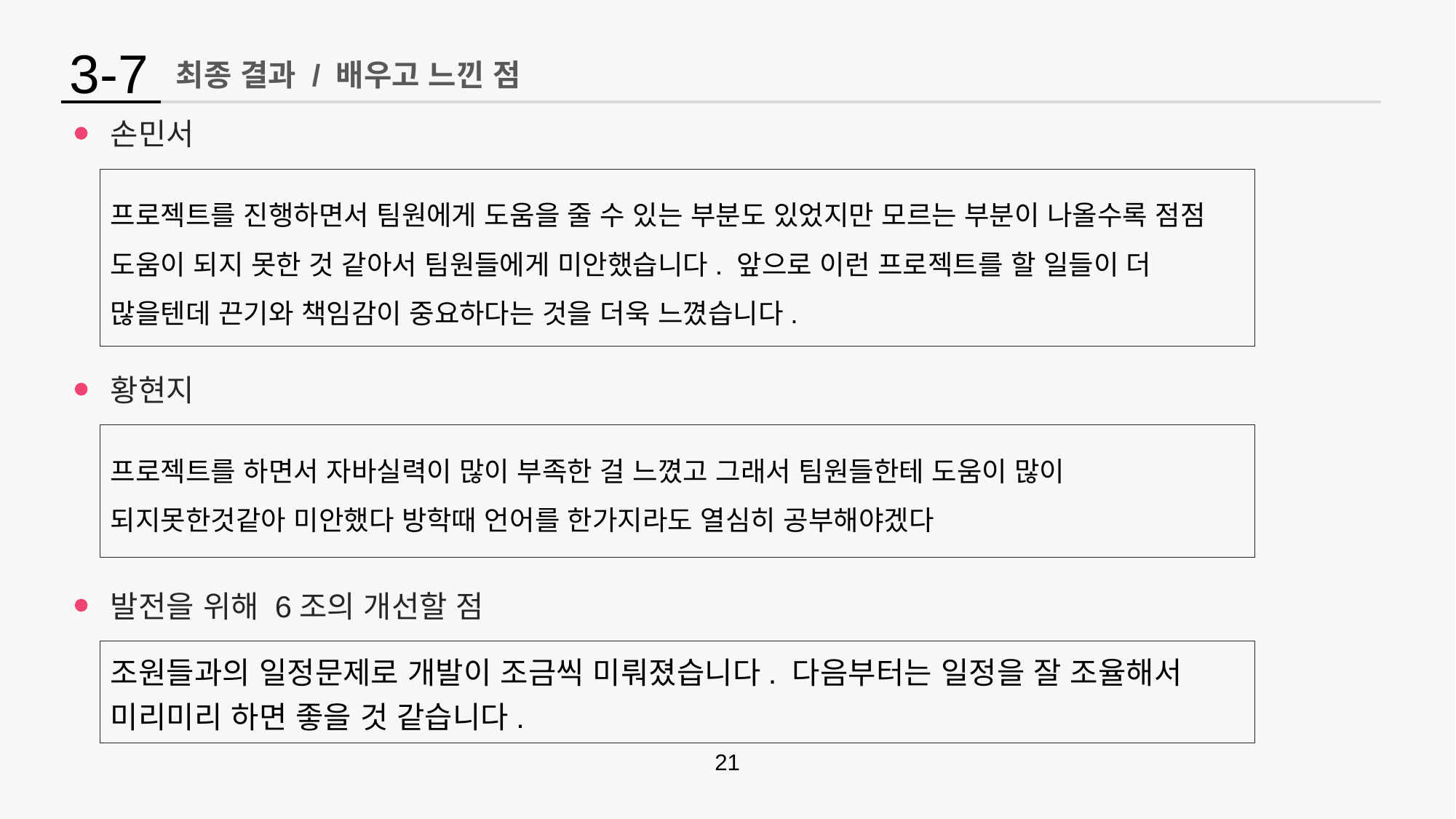

3-7
최종 결과 / 배우고 느낀 점
손민서

프로젝트를 진행하면서 팀원에게 도움을 줄 수 있는 부분도 있었지만 모르는 부분이 나올수록 점점 도움이 되지 못한 것 같아서 팀원들에게 미안했습니다. 앞으로 이런 프로젝트를 할 일들이 더 많을텐데 끈기와 책임감이 중요하다는 것을 더욱 느꼈습니다.
황현지

프로젝트를 하면서 자바실력이 많이 부족한 걸 느꼈고 그래서 팀원들한테 도움이 많이 되지못한것같아 미안했다 방학때 언어를 한가지라도 열심히 공부해야겠다
발전을 위해 6조의 개선할 점

조원들과의 일정문제로 개발이 조금씩 미뤄졌습니다. 다음부터는 일정을 잘 조율해서
미리미리 하면 좋을 것 같습니다.
21